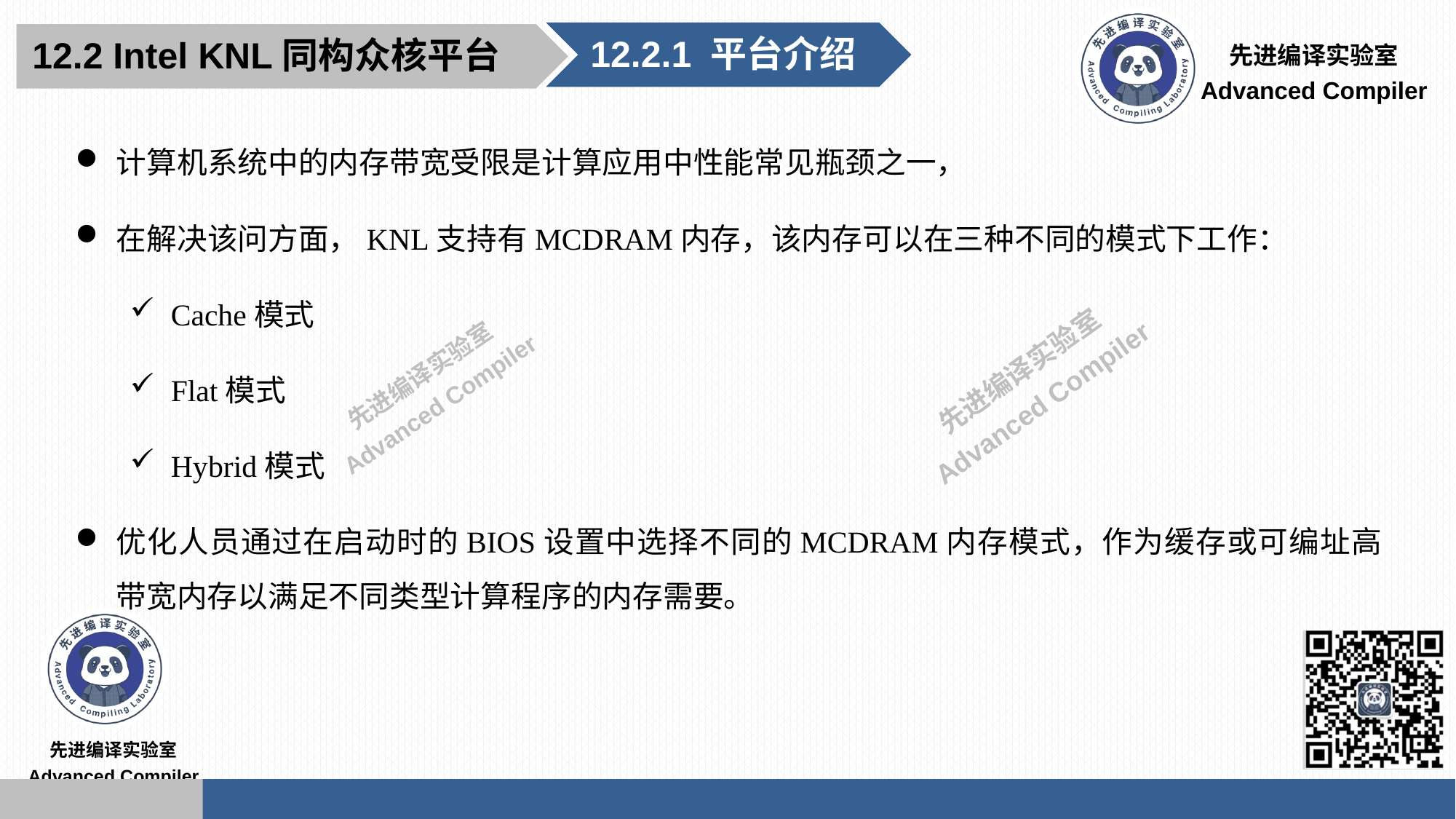

12.2.1 平台介绍

12.2 Intel KNL同构众核平台
计算机系统中的内存带宽受限是计算应用中性能常见瓶颈之一，
在解决该问方面，KNL支持有MCDRAM内存，该内存可以在三种不同的模式下工作：
Cache模式
Flat模式
Hybrid模式
优化人员通过在启动时的BIOS设置中选择不同的MCDRAM内存模式，作为缓存或可编址高带宽内存以满足不同类型计算程序的内存需要。